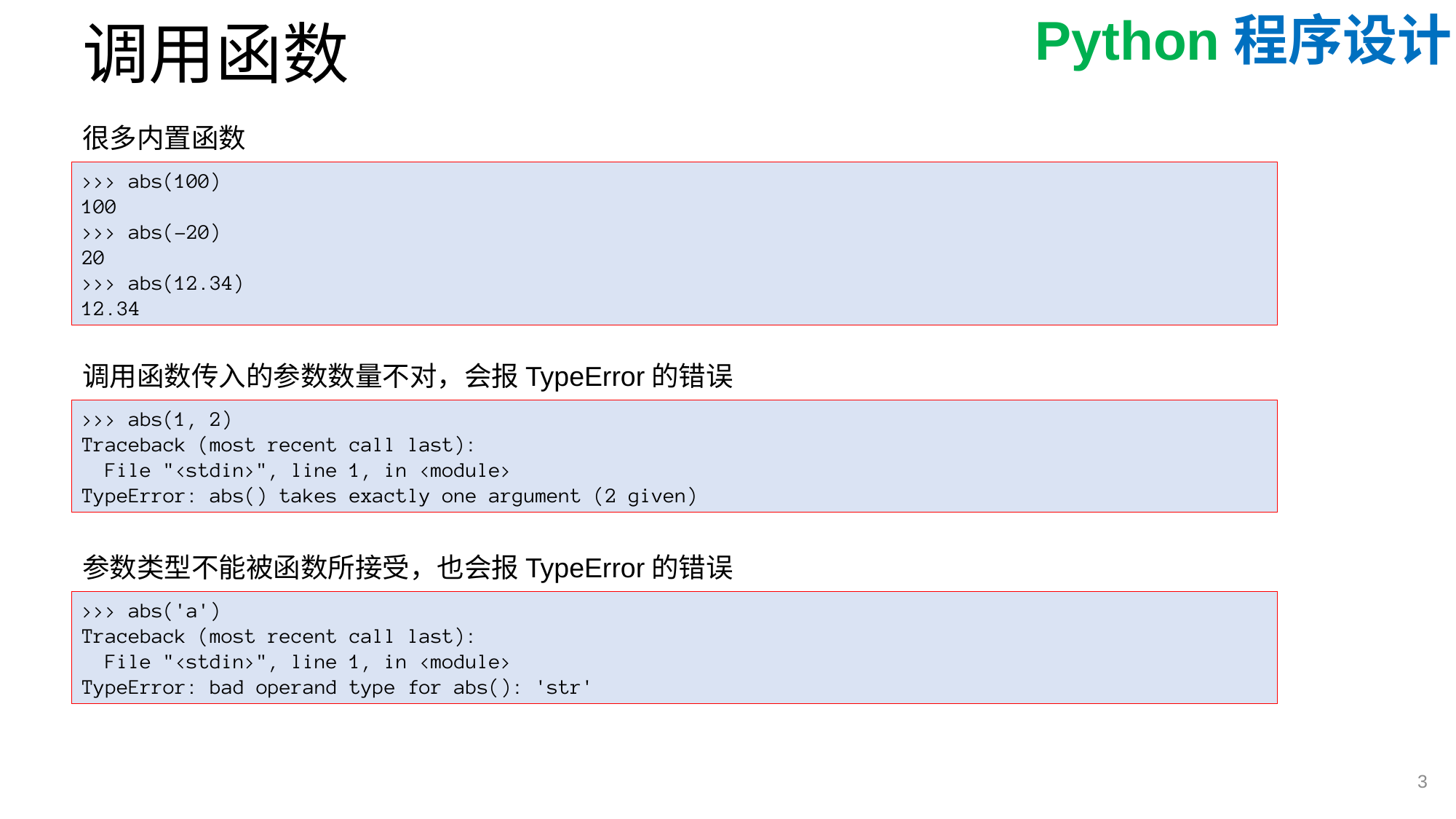

# 调用函数
很多内置函数
>>> abs(100)
100
>>> abs(-20)
20
>>> abs(12.34)
12.34
调用函数传入的参数数量不对，会报TypeError的错误
>>> abs(1, 2)
Traceback (most recent call last):
  File "<stdin>", line 1, in <module>
TypeError: abs() takes exactly one argument (2 given)
参数类型不能被函数所接受，也会报TypeError的错误
>>> abs('a')
Traceback (most recent call last):
  File "<stdin>", line 1, in <module>
TypeError: bad operand type for abs(): 'str'
3